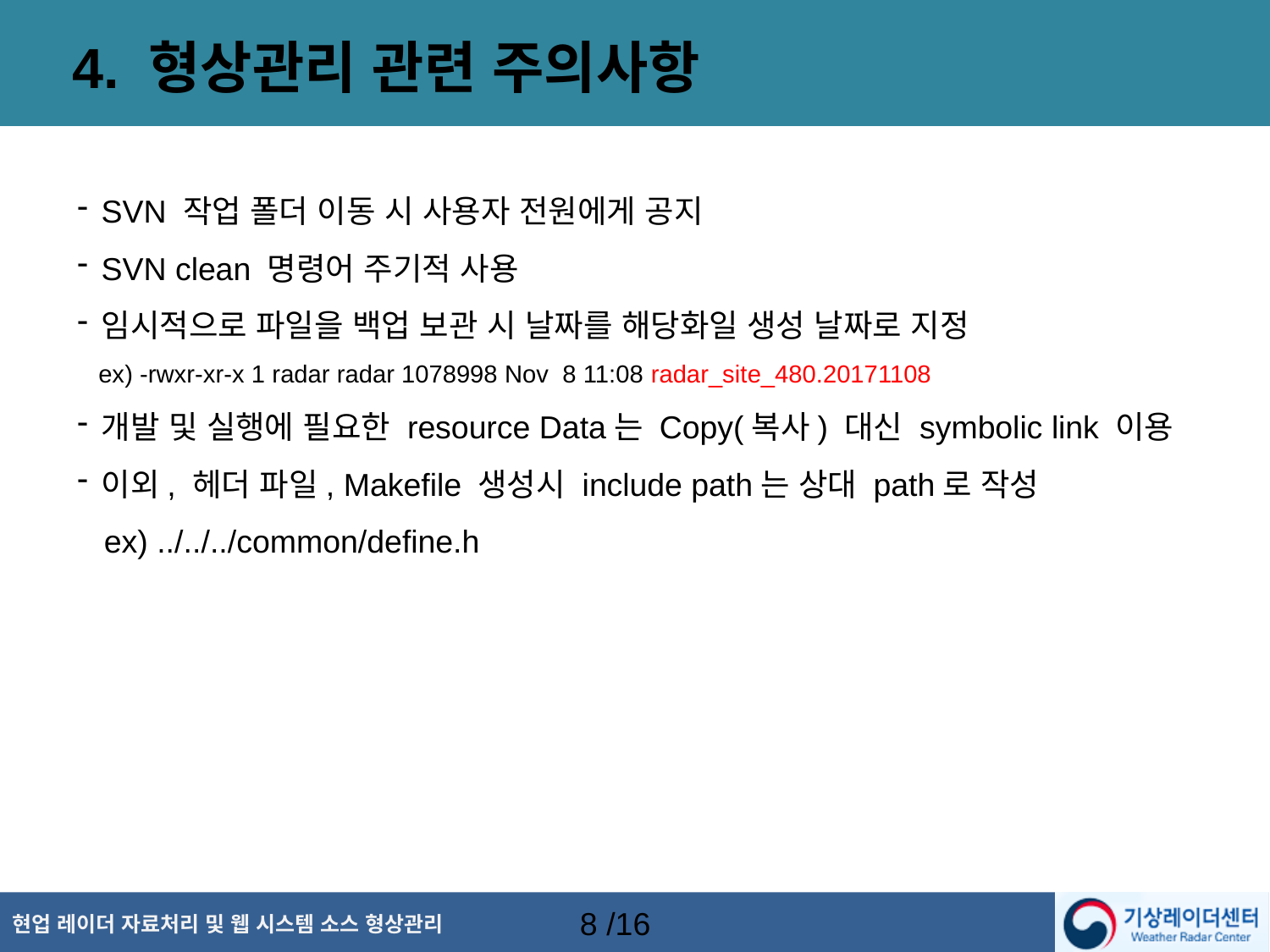

4. 형상관리 관련 주의사항
SVN 작업 폴더 이동 시 사용자 전원에게 공지
SVN clean 명령어 주기적 사용
임시적으로 파일을 백업 보관 시 날짜를 해당화일 생성 날짜로 지정
   ex) -rwxr-xr-x 1 radar radar 1078998 Nov  8 11:08 radar_site_480.20171108
개발 및 실행에 필요한 resource Data는 Copy(복사) 대신 symbolic link 이용
이외, 헤더 파일, Makefile 생성시 include path는 상대 path로 작성
   ex) ../../../common/define.h

8